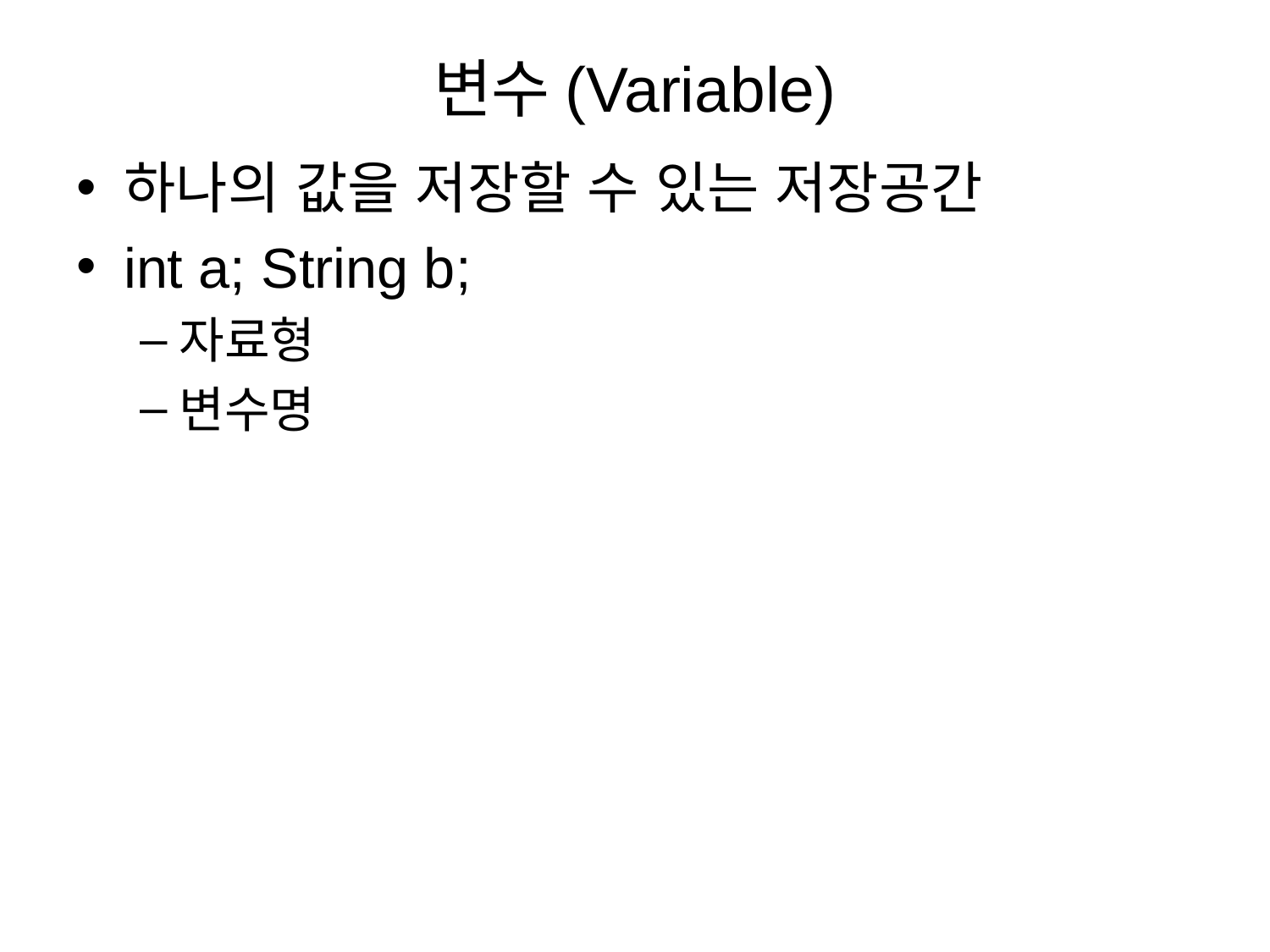

# 변수(Variable)
하나의 값을 저장할 수 있는 저장공간
int a; String b;
자료형
변수명